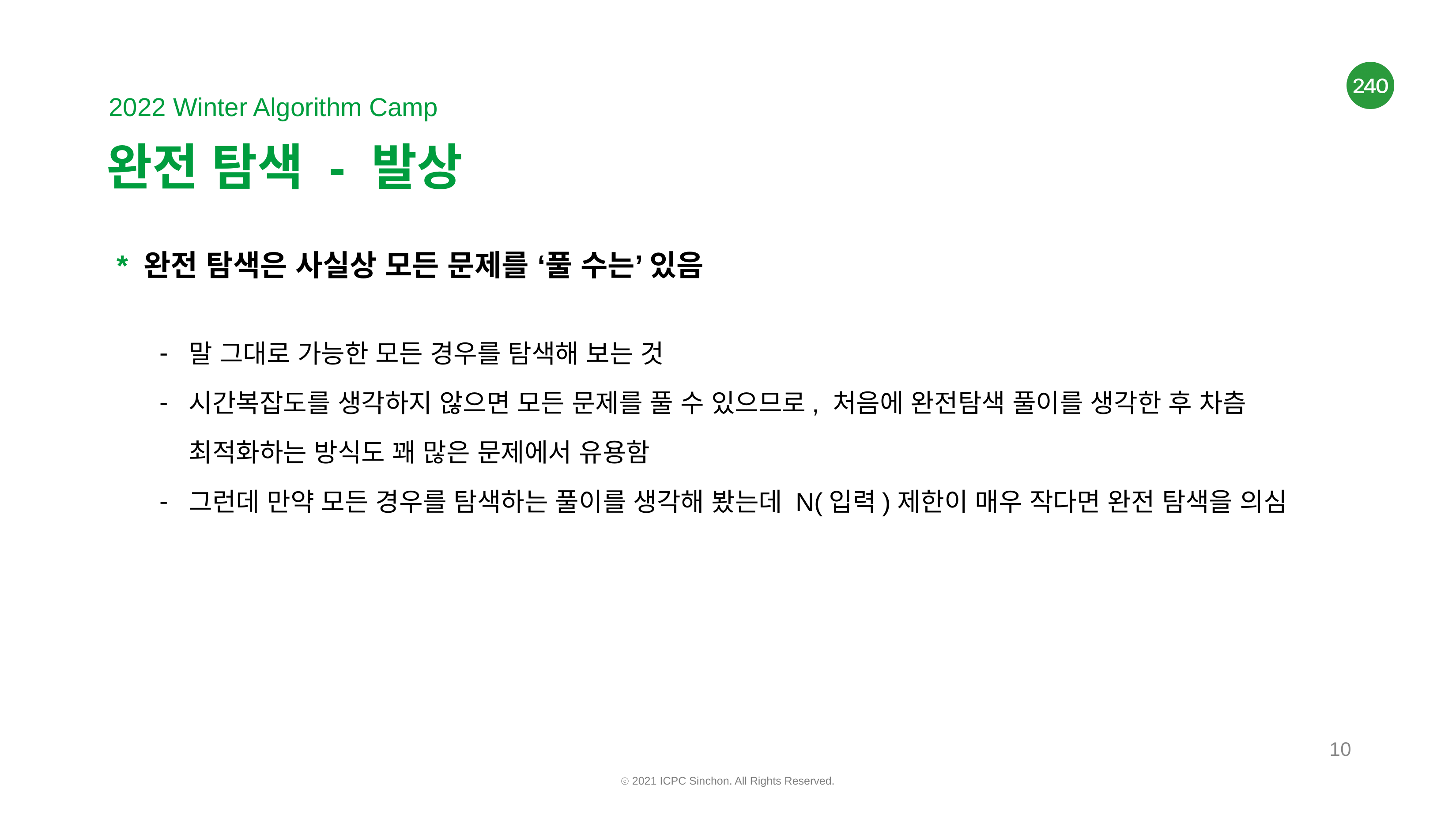

# 완전 탐색 - 발상
* 완전 탐색은 사실상 모든 문제를 ‘풀 수는’ 있음

말 그대로 가능한 모든 경우를 탐색해 보는 것
시간복잡도를 생각하지 않으면 모든 문제를 풀 수 있으므로, 처음에 완전탐색 풀이를 생각한 후 차츰 최적화하는 방식도 꽤 많은 문제에서 유용함
그런데 만약 모든 경우를 탐색하는 풀이를 생각해 봤는데 N(입력)제한이 매우 작다면 완전 탐색을 의심
10
ⓒ 2021 ICPC Sinchon. All Rights Reserved.